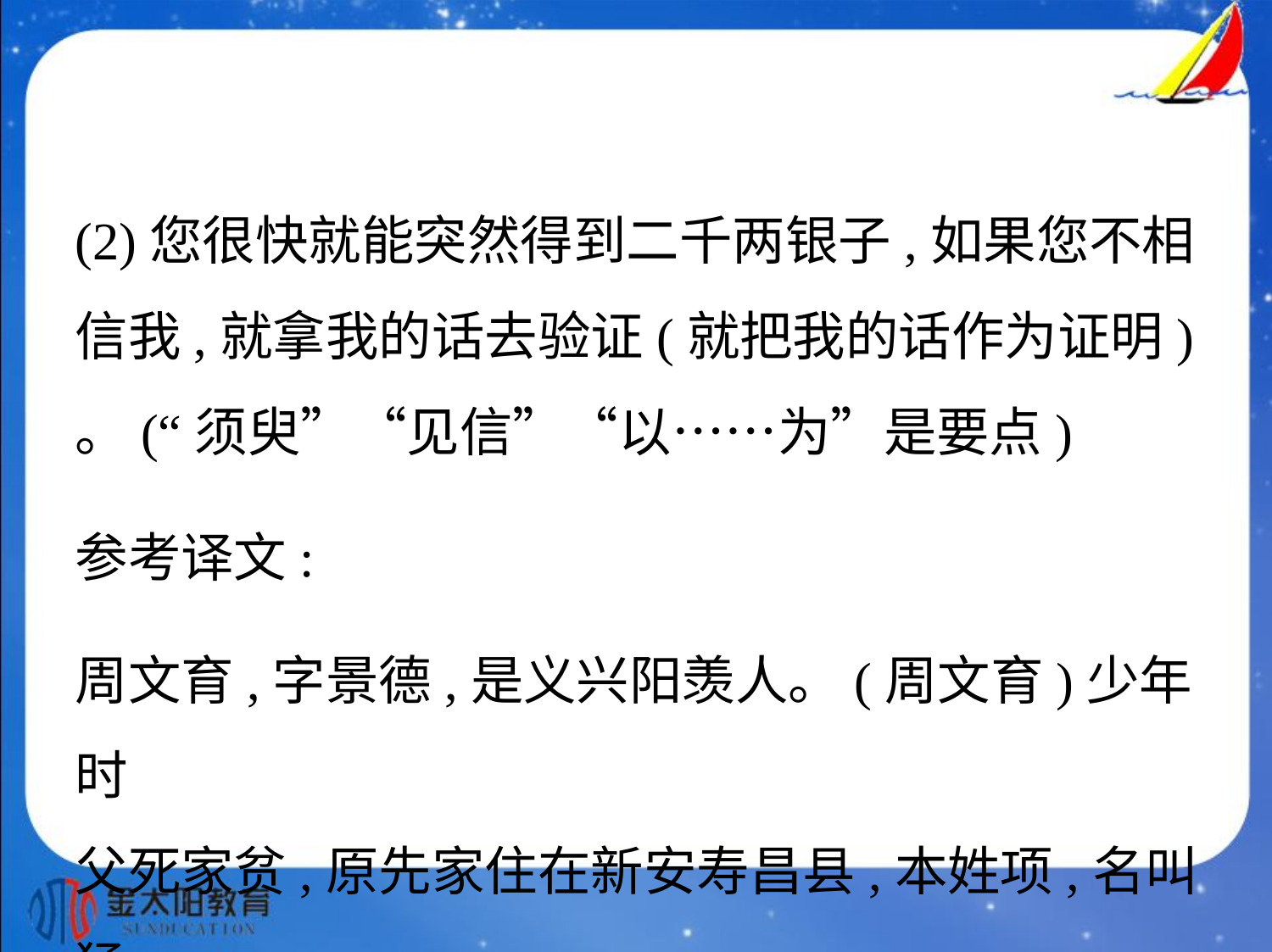

(2)您很快就能突然得到二千两银子,如果您不相
信我,就拿我的话去验证(就把我的话作为证明)
。(“须臾”“见信”“以……为”是要点)
参考译文:
周文育,字景德,是义兴阳羡人。(周文育)少年时
父死家贫,原先家住在新安寿昌县,本姓项,名叫猛